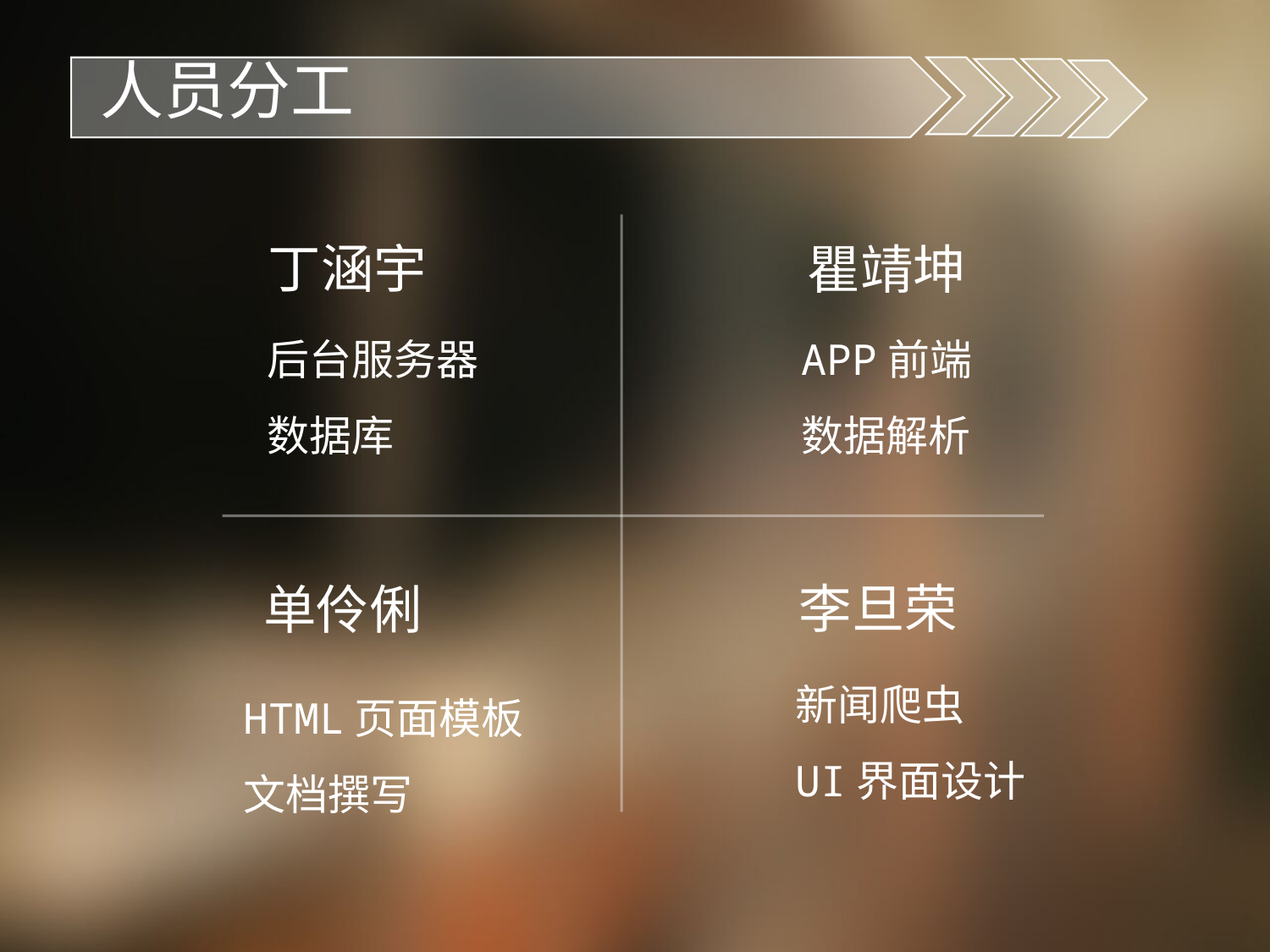

人员分工

丁涵宇
瞿靖坤
APP前端
数据解析
后台服务器
数据库
李旦荣
单伶俐
新闻爬虫
UI界面设计
HTML页面模板
文档撰写